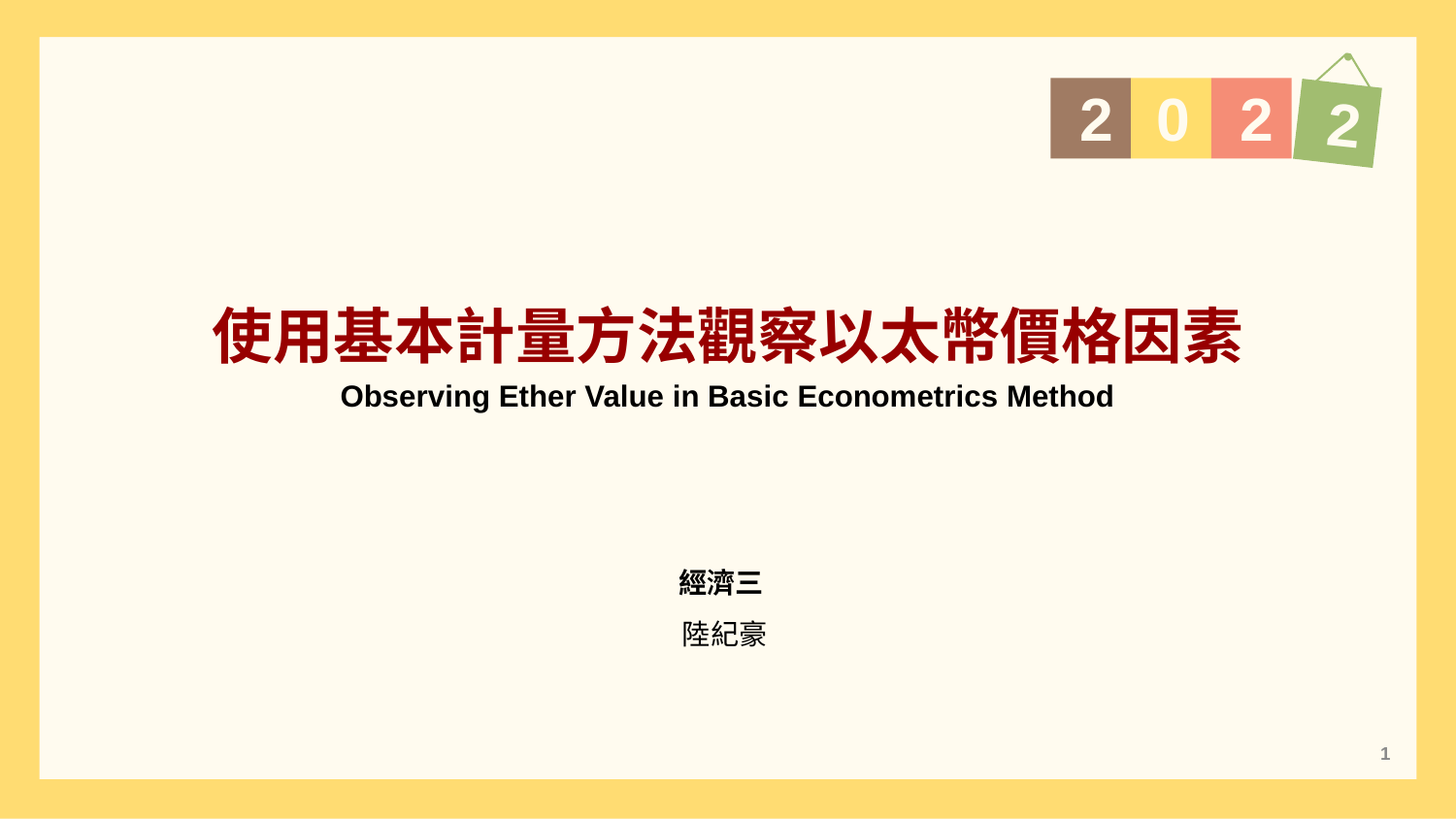

2
2
0

2

使用基本計量方法觀察以太幣價格因素
Observing Ether Value in Basic Econometrics Method
經濟三
陸紀豪
1